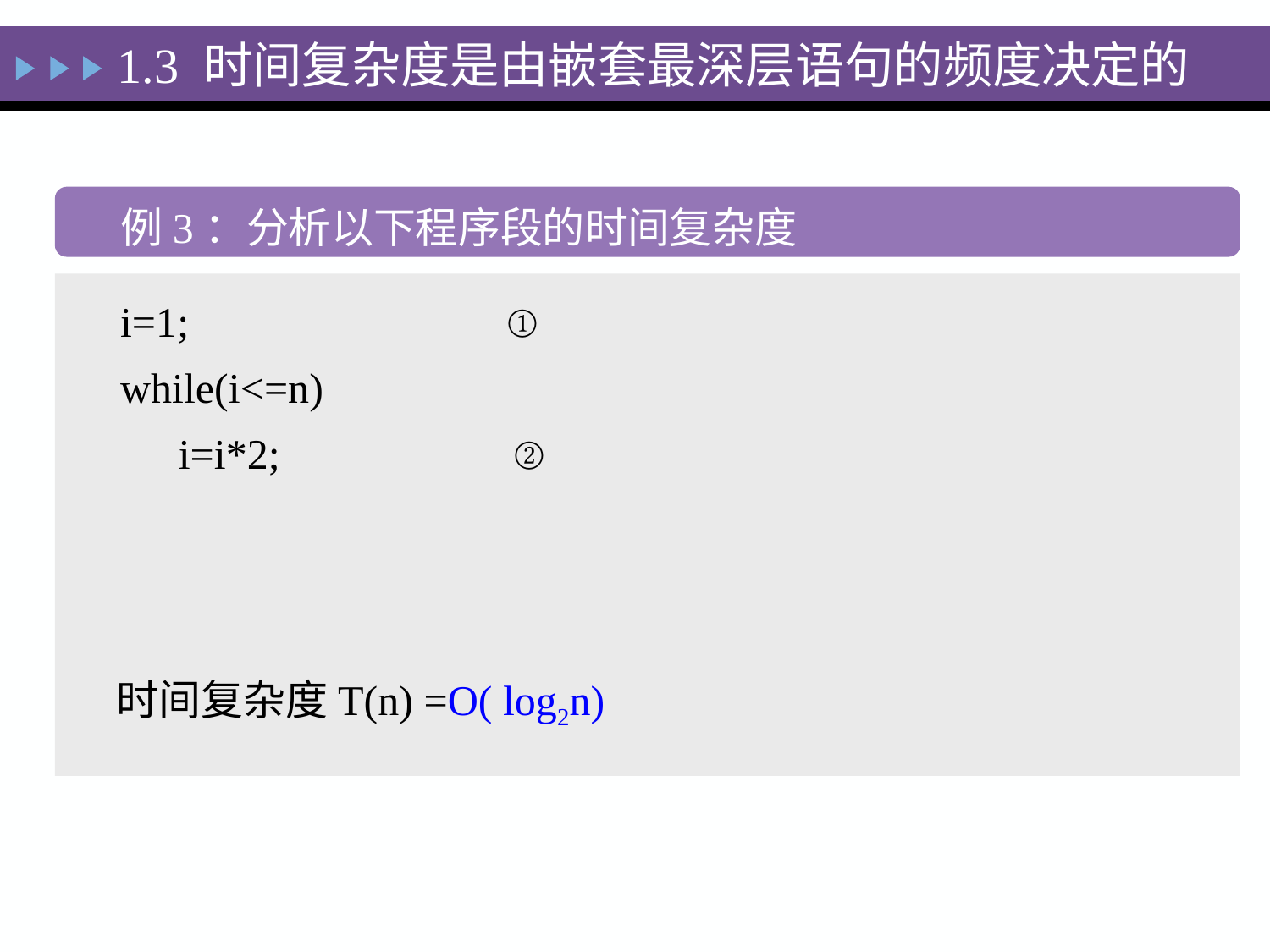

1.3 时间复杂度是由嵌套最深层语句的频度决定的
例3：分析以下程序段的时间复杂度

     i=1;                              ①
     while(i<=n)
	      i=i*2;                      ②
时间复杂度T(n) =O( log2n)